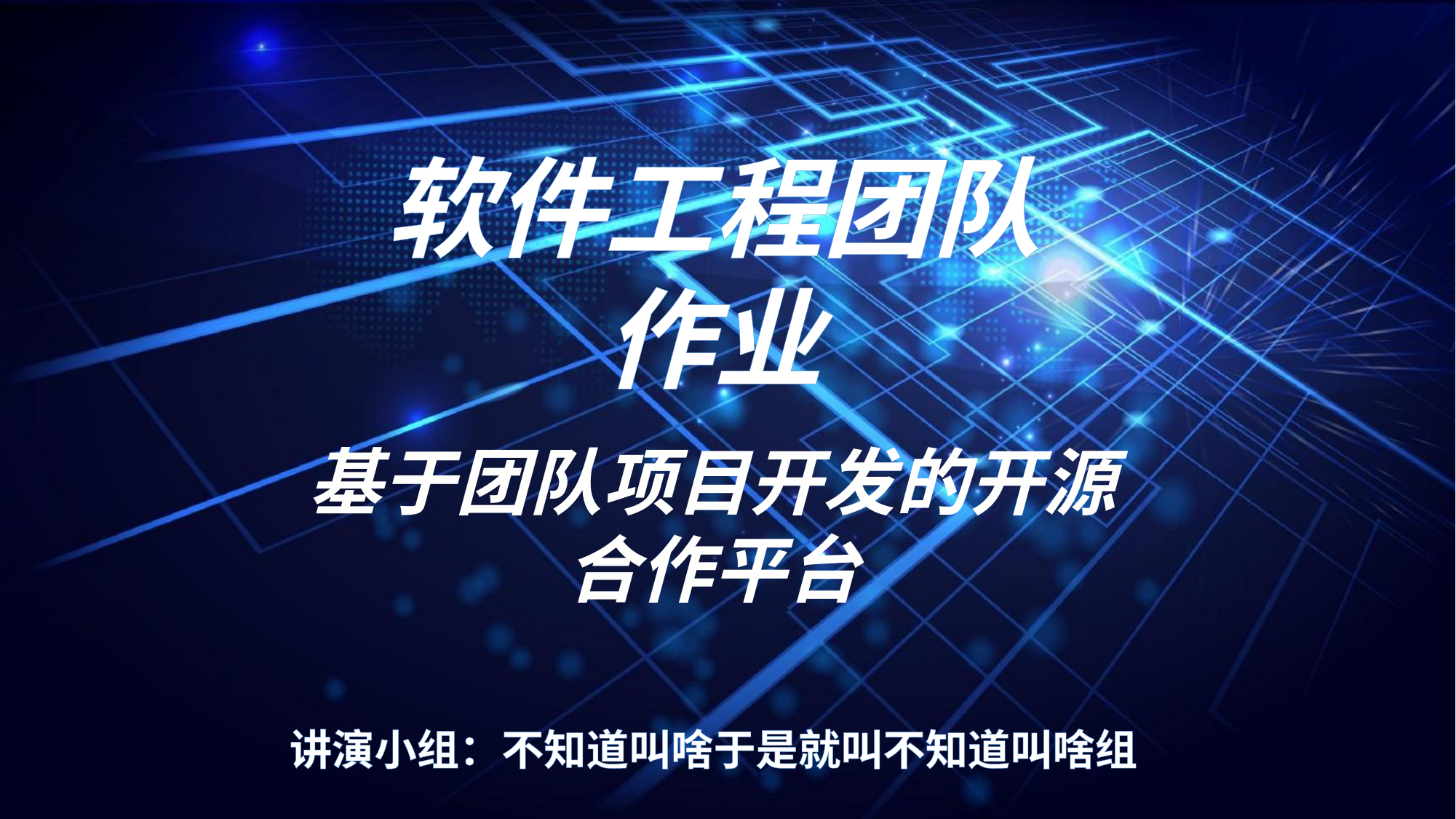

软件工程团队作业
基于团队项目开发的开源合作平台
讲演小组：不知道叫啥于是就叫不知道叫啥组